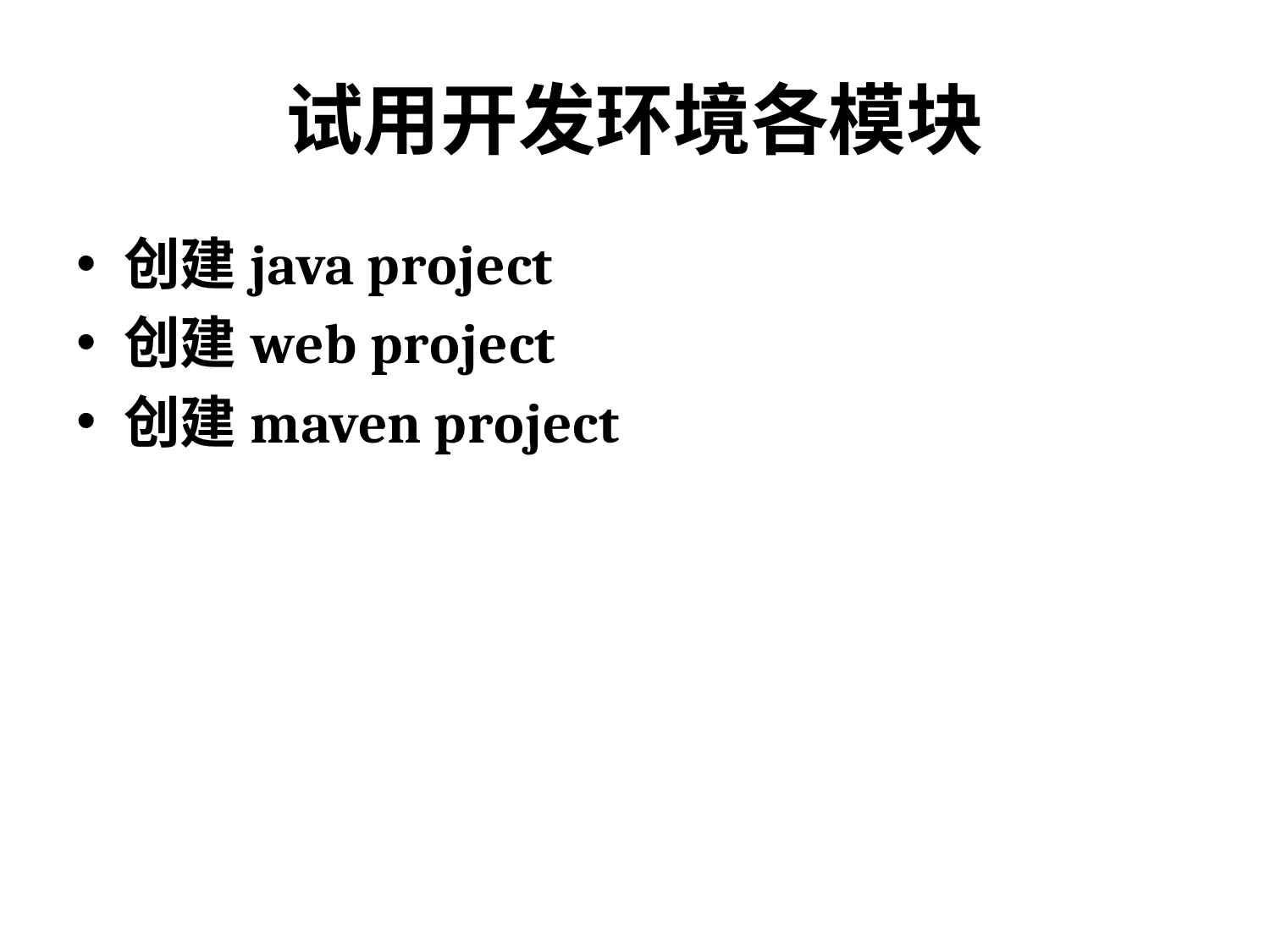

# 试用开发环境各模块
创建java project
创建web project
创建maven project